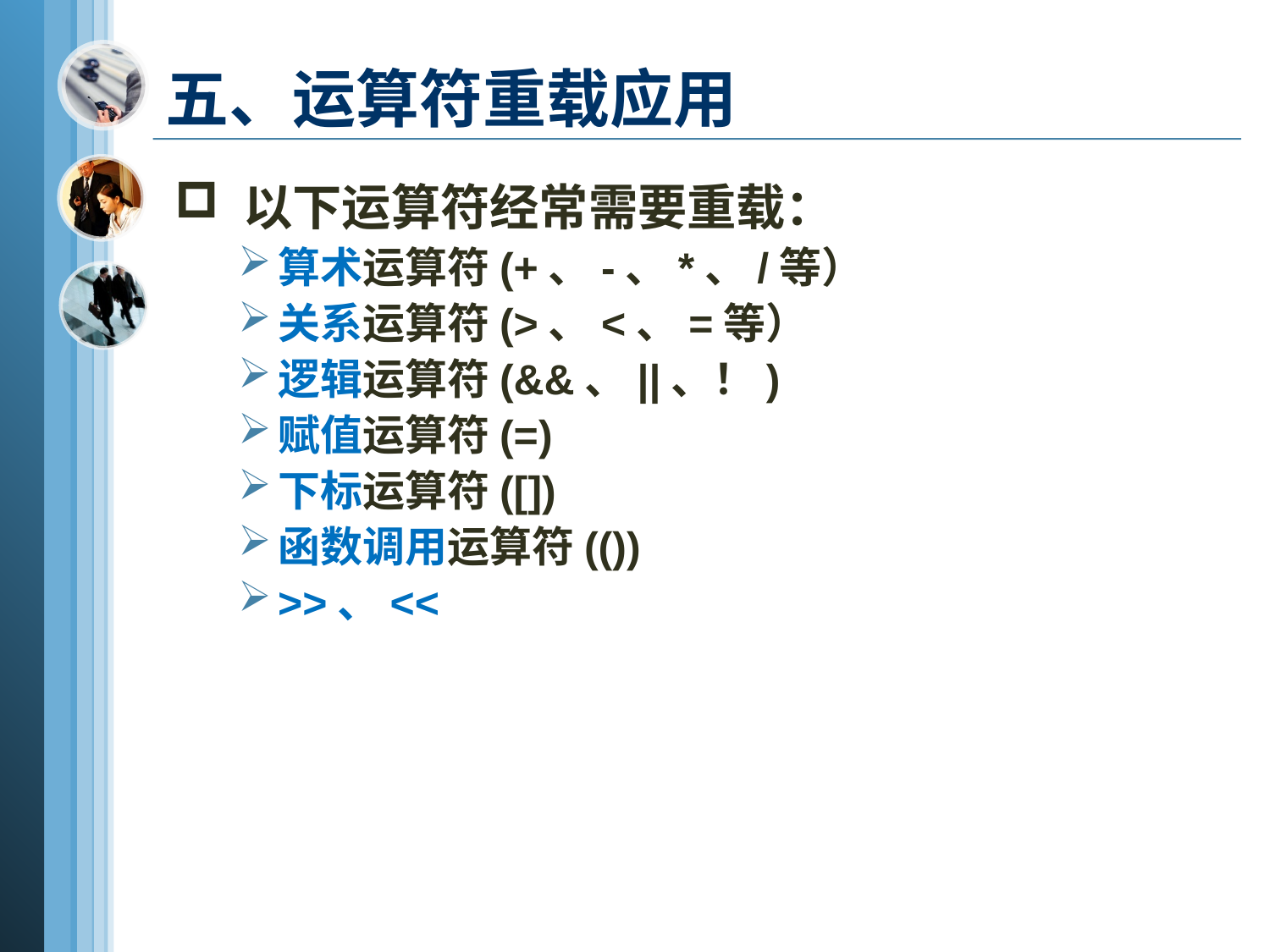

五、运算符重载应用
 以下运算符经常需要重载：
算术运算符(+、-、*、/等）
关系运算符(>、<、=等）
逻辑运算符(&&、||、！)
赋值运算符(=)
下标运算符([])
函数调用运算符(())
>>、<<